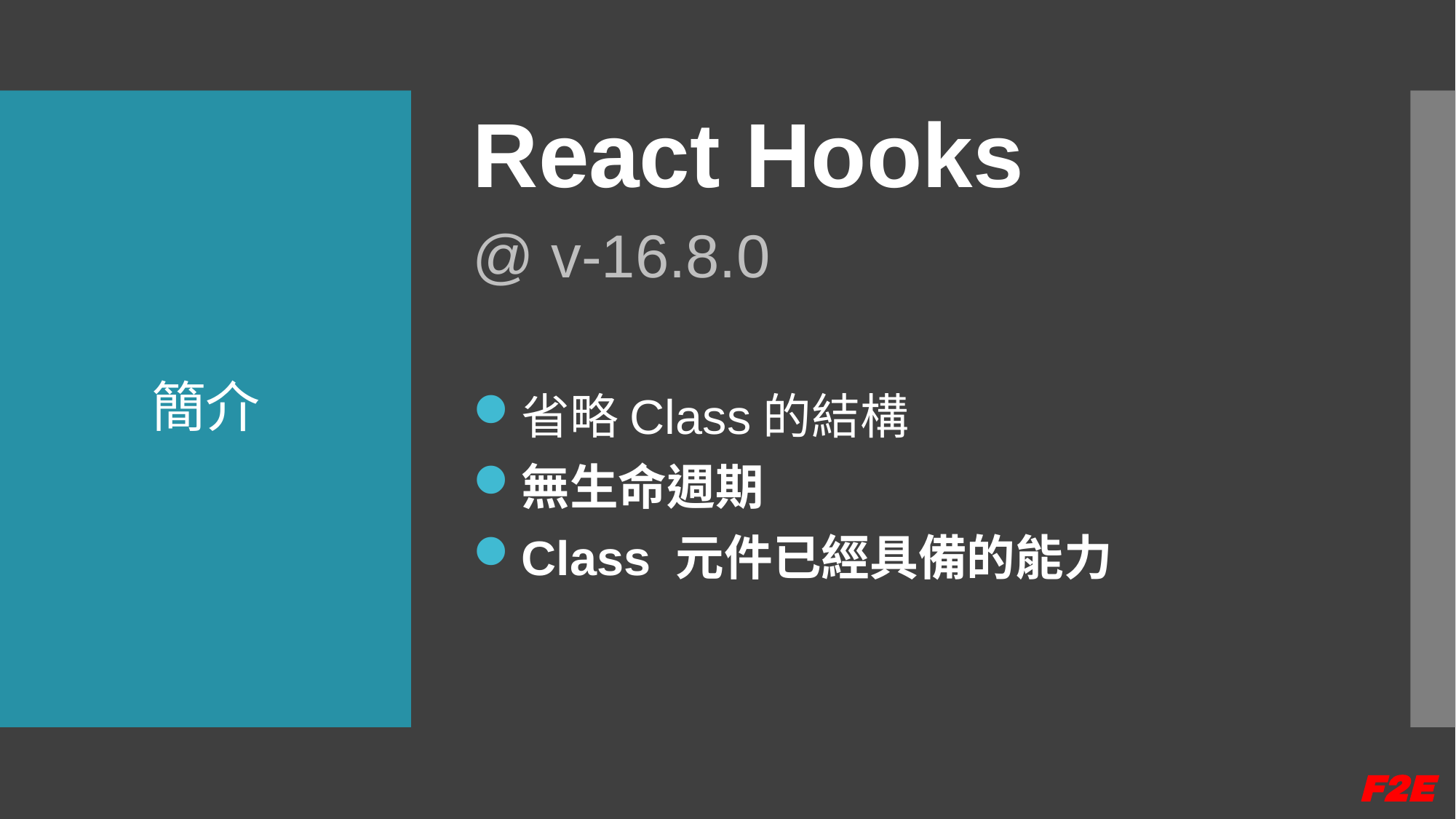

React Hooks
@ v-16.8.0

省略Class的結構
無生命週期
Class 元件已經具備的能力

# 簡介